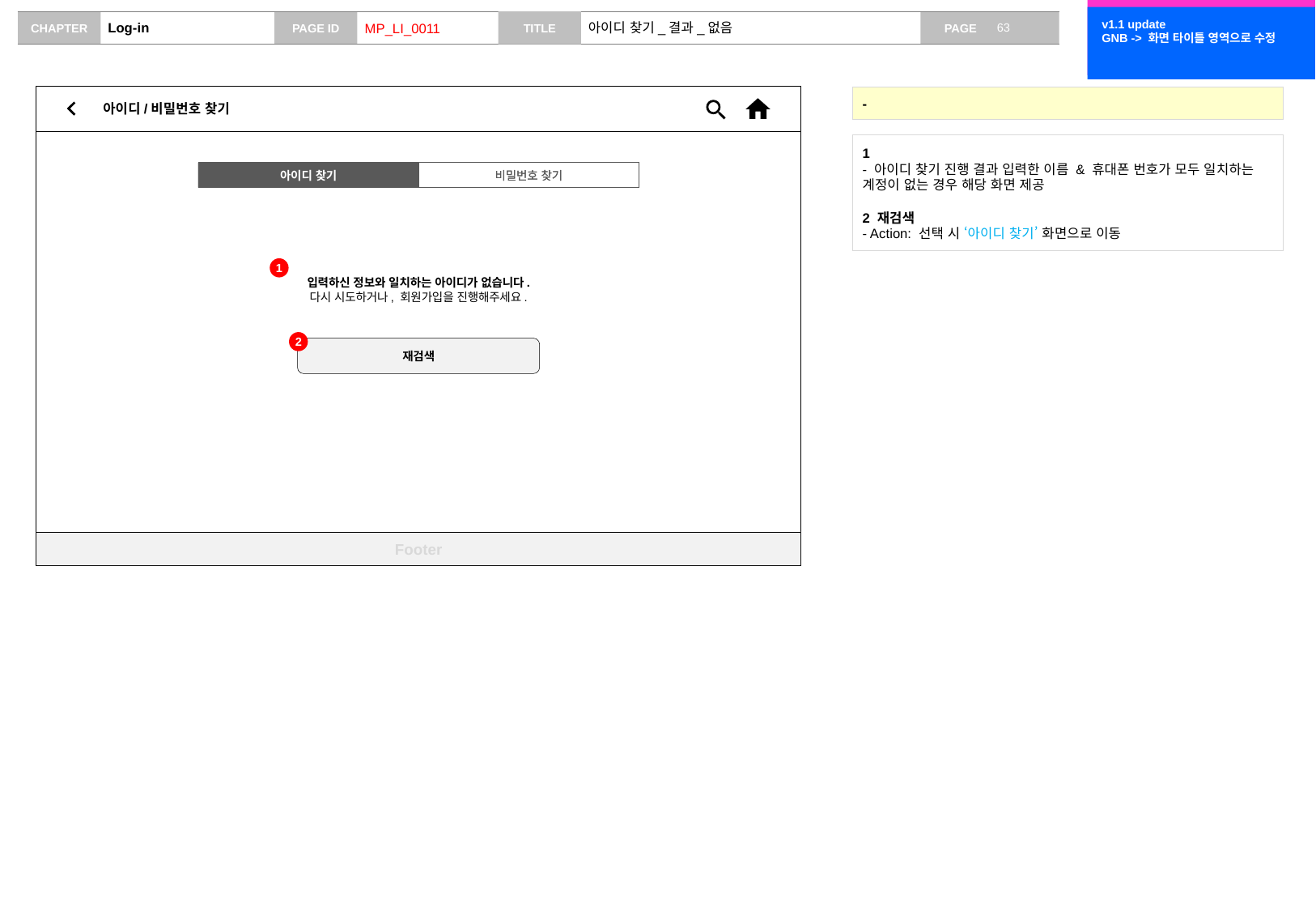

v0.7 update
화면 추가
v1.1 update
GNB -> 화면 타이틀 영역으로 수정

# Log-in
MP_LI_0011
아이디 찾기_결과_없음
아이디/비밀번호 찾기
GNB
-

1
- 아이디 찾기 진행 결과 입력한 이름 & 휴대폰 번호가 모두 일치하는 계정이 없는 경우 해당 화면 제공

2 재검색
- Action: 선택 시 ‘아이디 찾기’ 화면으로 이동
아이디 찾기
비밀번호 찾기
아이디 찾기
비밀번호 찾기
1
입력하신 정보와 일치하는 아이디가 없습니다.
다시 시도하거나, 회원가입을 진행해주세요.
2
재검색
Footer
Footer